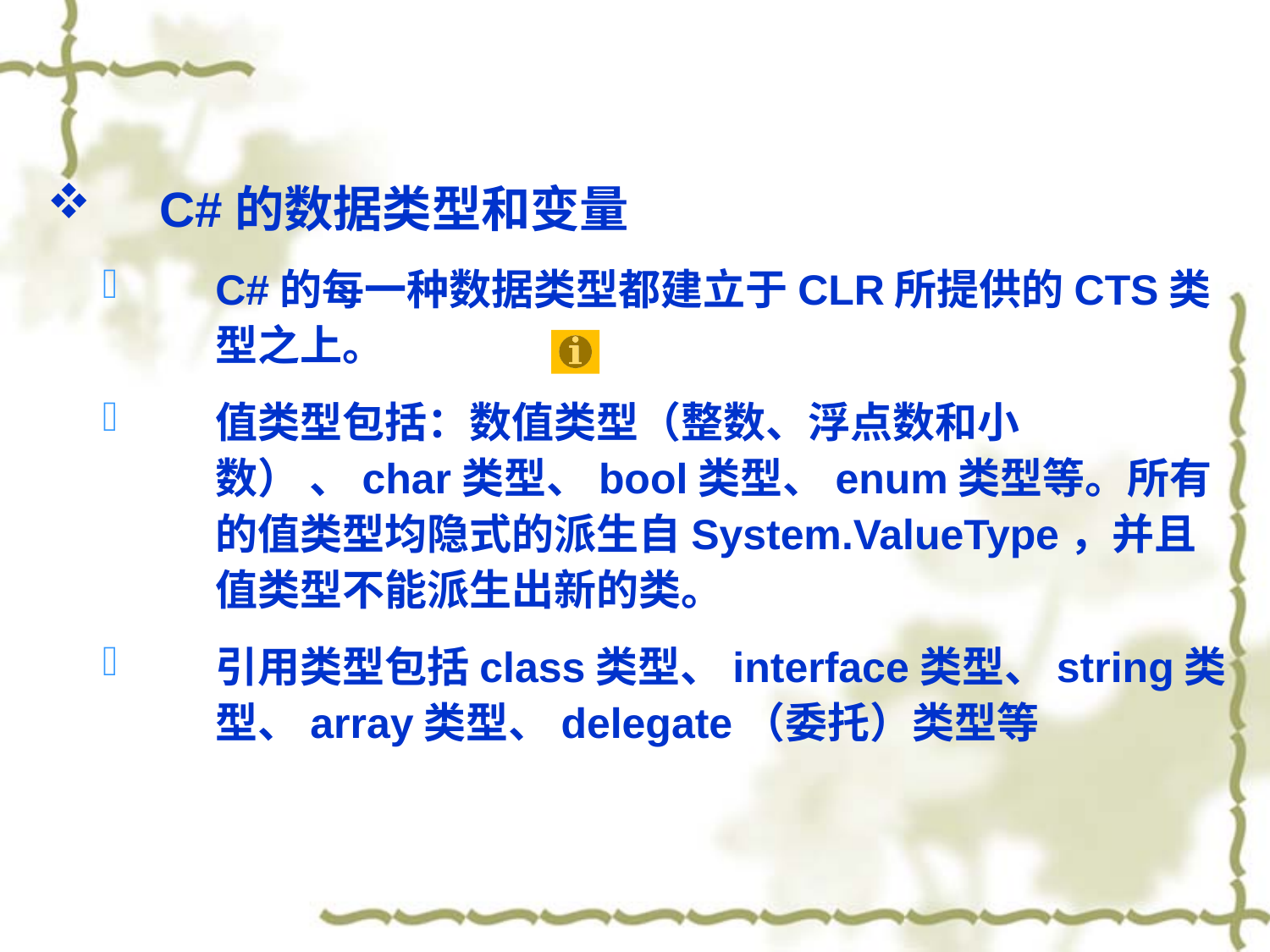

C#的数据类型和变量
C#的每一种数据类型都建立于CLR所提供的CTS类型之上。
值类型包括：数值类型（整数、浮点数和小数） 、char类型、bool类型、enum类型等。所有的值类型均隐式的派生自System.ValueType，并且值类型不能派生出新的类。
引用类型包括class类型、interface类型、string类型、array类型、delegate（委托）类型等